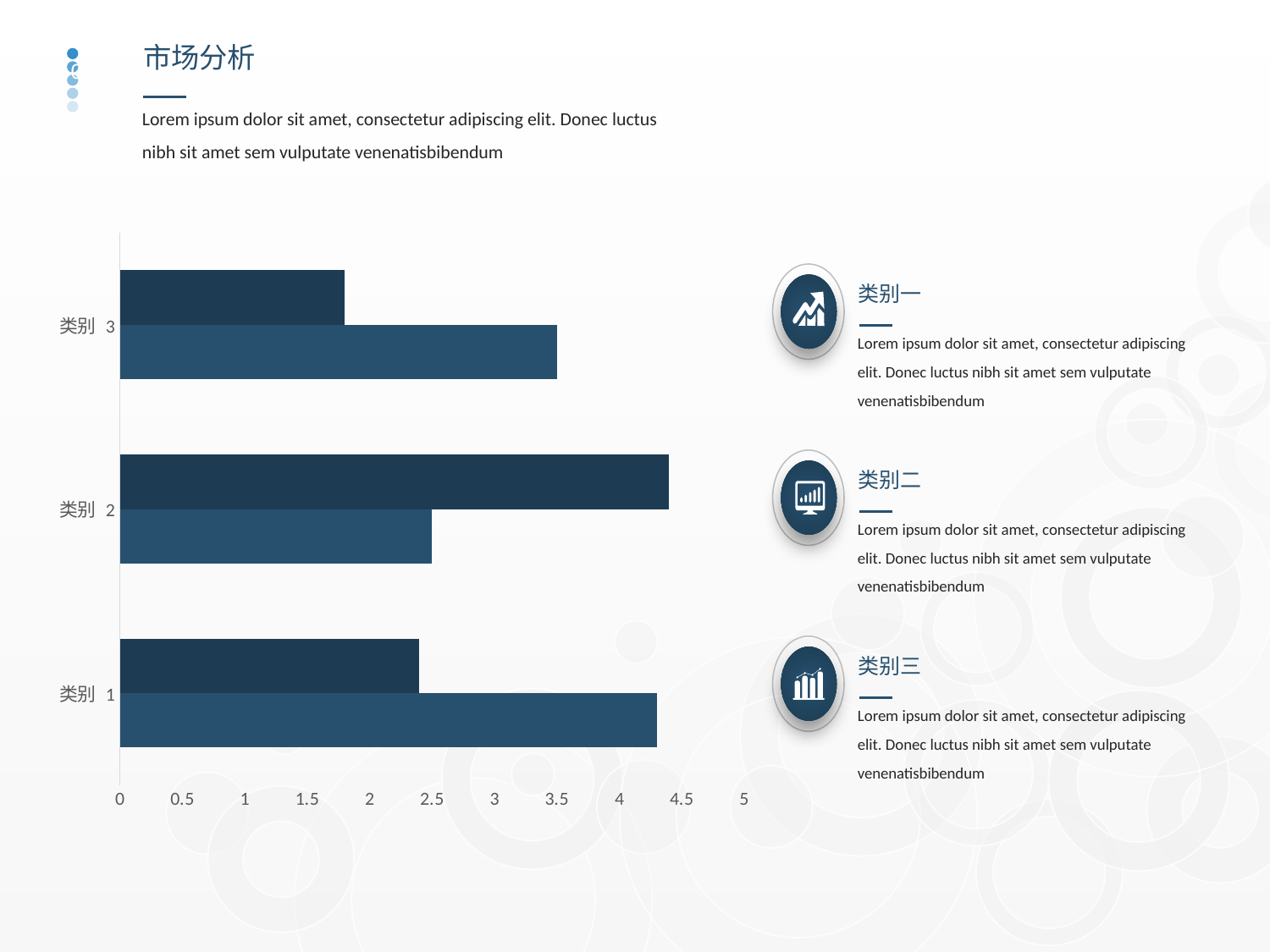

市场分析
02
Lorem ipsum dolor sit amet, consectetur adipiscing elit. Donec luctus nibh sit amet sem vulputate venenatisbibendum

### Chart

| Category | 系列 1 | 系列 2 |
|---|---|---|
| 类别 1 | 4.3 | 2.4 |
| 类别 2 | 2.5 | 4.4 |
| 类别 3 | 3.5 | 1.8 |

类别一

Lorem ipsum dolor sit amet, consectetur adipiscing elit. Donec luctus nibh sit amet sem vulputate venenatisbibendum

类别二

Lorem ipsum dolor sit amet, consectetur adipiscing elit. Donec luctus nibh sit amet sem vulputate venenatisbibendum

类别三

Lorem ipsum dolor sit amet, consectetur adipiscing elit. Donec luctus nibh sit amet sem vulputate venenatisbibendum